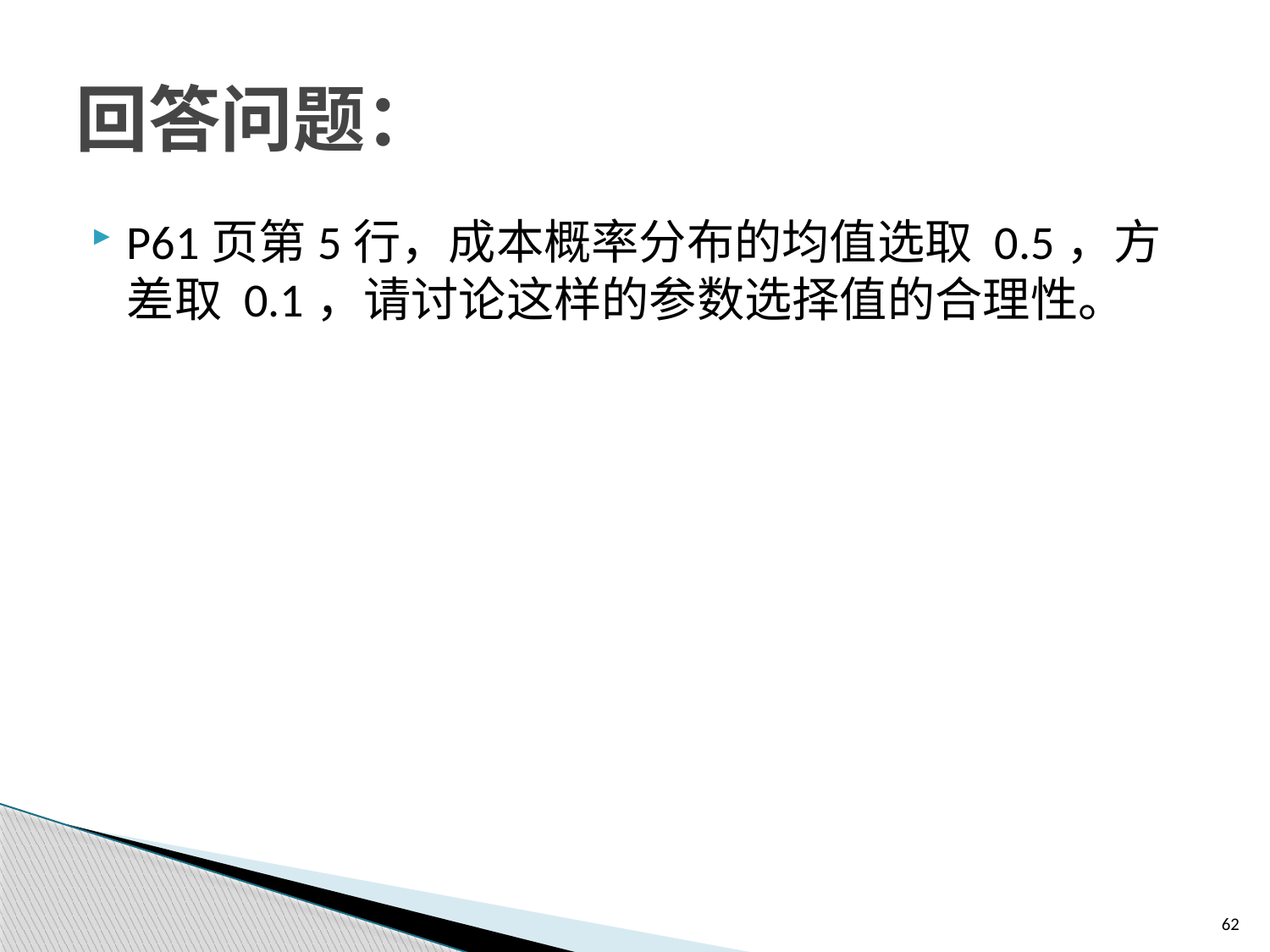

# 回答问题：
P61页第5行，成本概率分布的均值选取 0.5，方差取 0.1，请讨论这样的参数选择值的合理性。
62